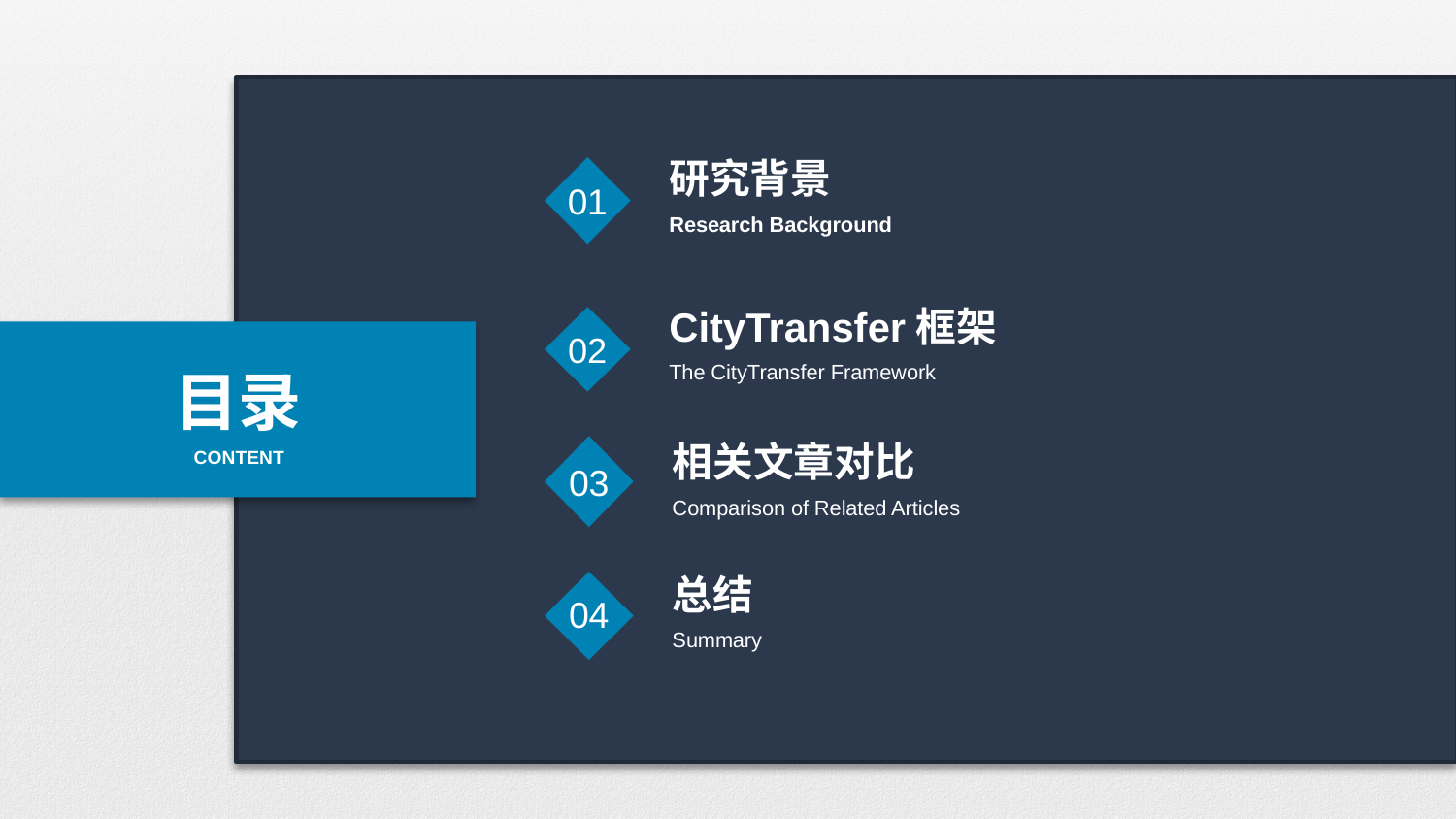

01
研究背景
Research Background
CityTransfer框架
The CityTransfer Framework
02

目录
CONTENT
03
相关文章对比
Comparison of Related Articles
04
总结
Summary